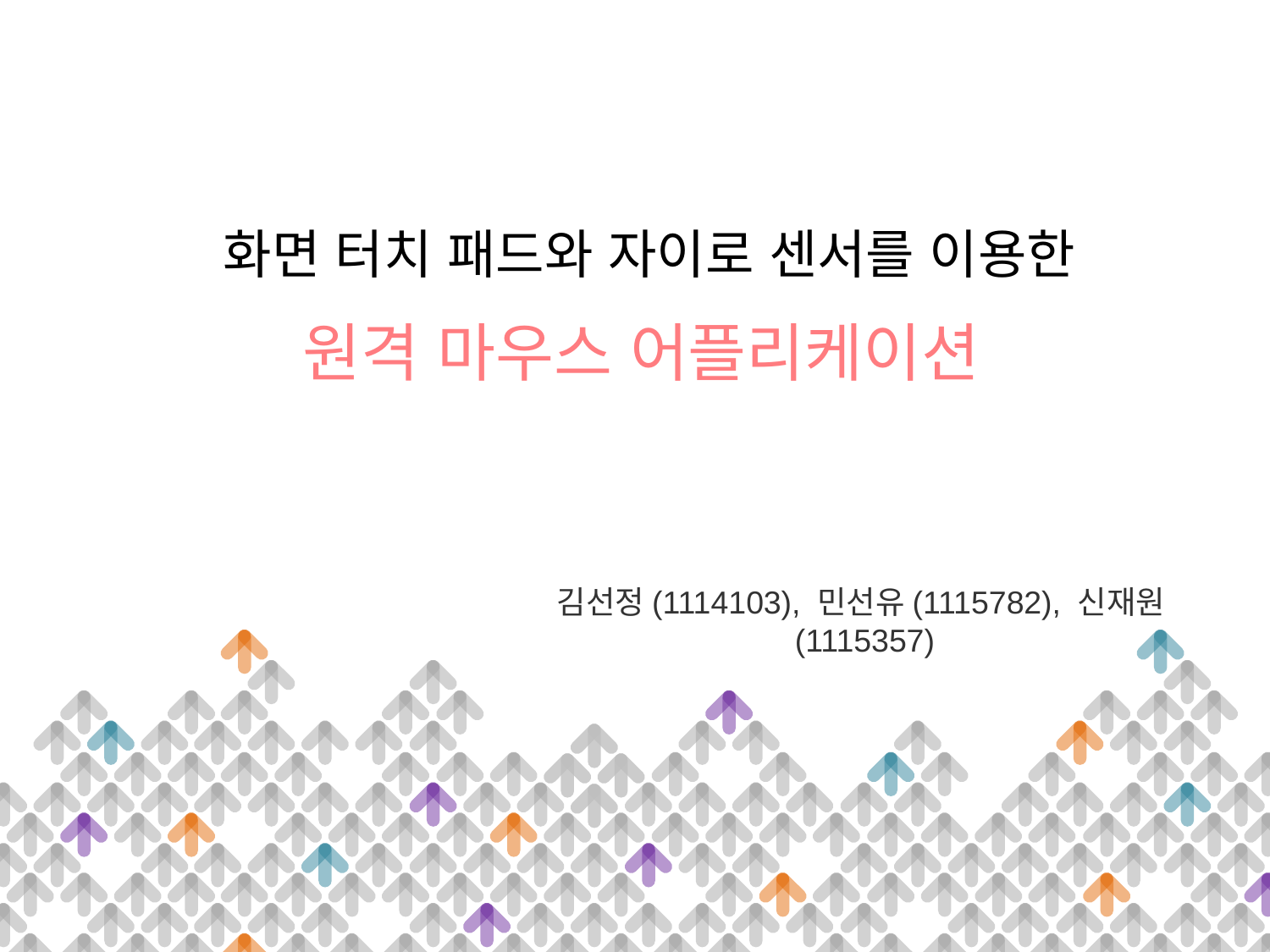

화면 터치 패드와 자이로 센서를 이용한
원격 마우스 어플리케이션
김선정(1114103), 민선유(1115782), 신재원(1115357)